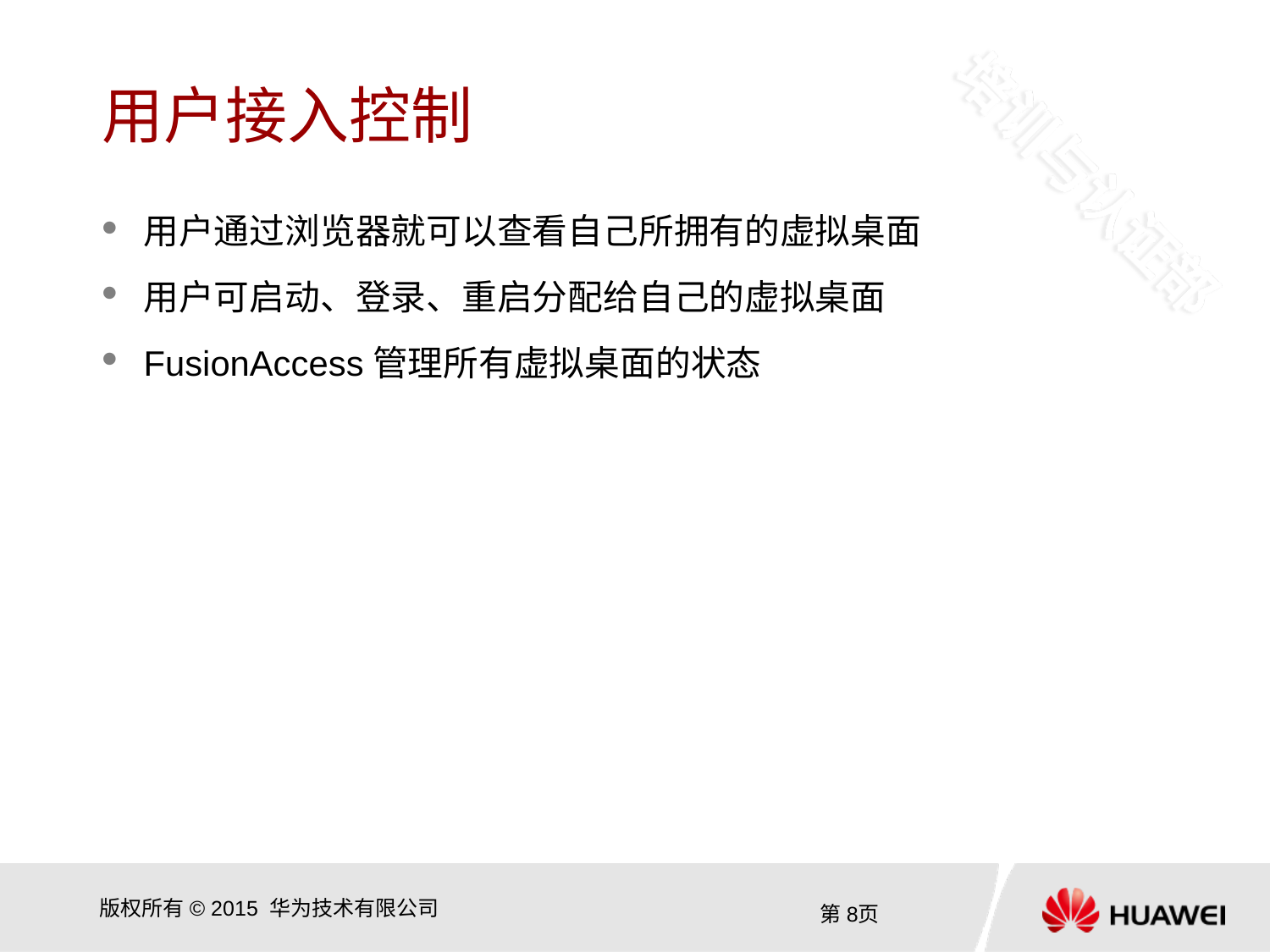

# 用户接入控制
用户通过浏览器就可以查看自己所拥有的虚拟桌面
用户可启动、登录、重启分配给自己的虚拟桌面
FusionAccess管理所有虚拟桌面的状态